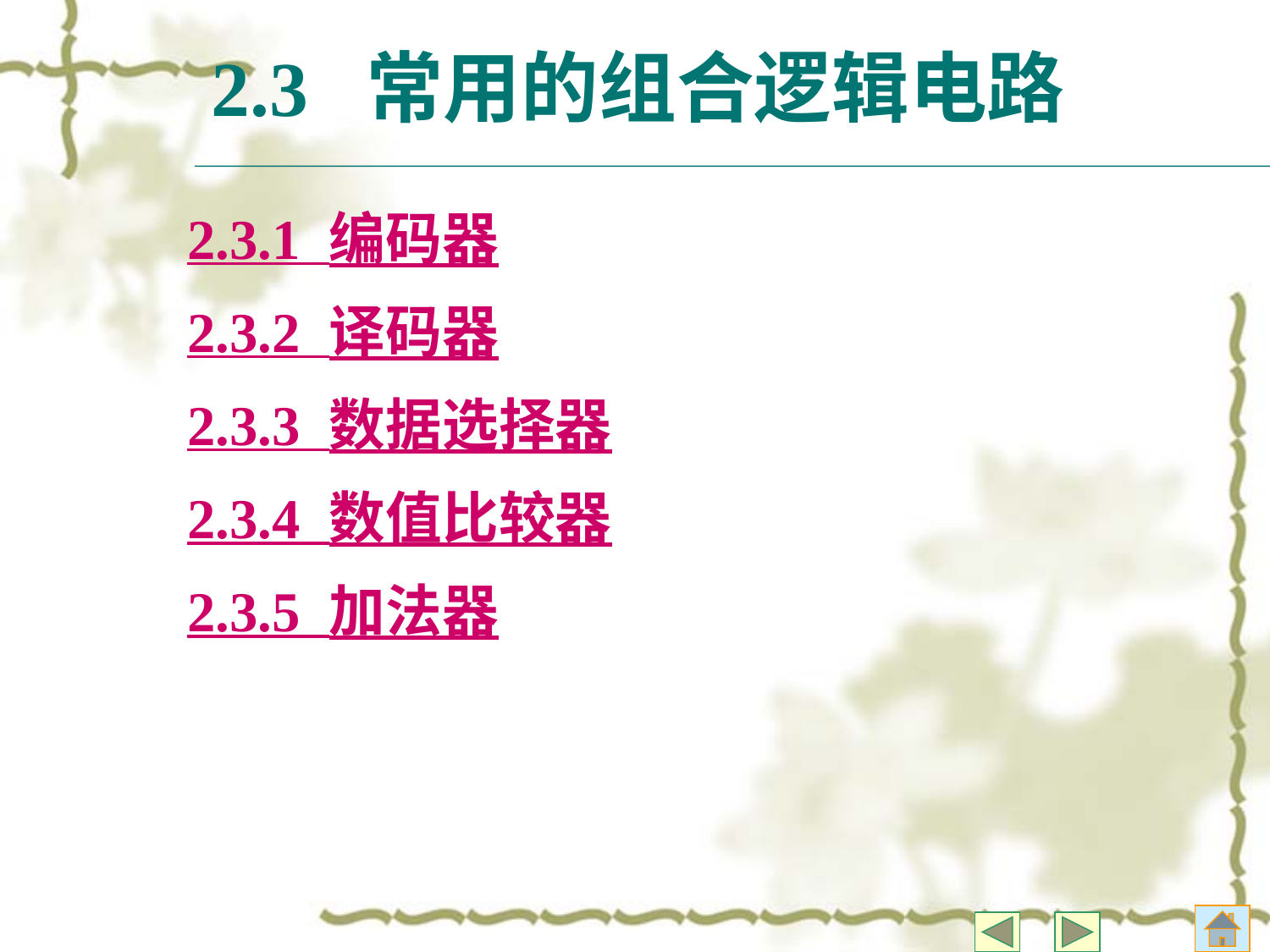

# 2.3  常用的组合逻辑电路
2.3.1  编码器
2.3.2  译码器
2.3.3  数据选择器
2.3.4  数值比较器
2.3.5  加法器